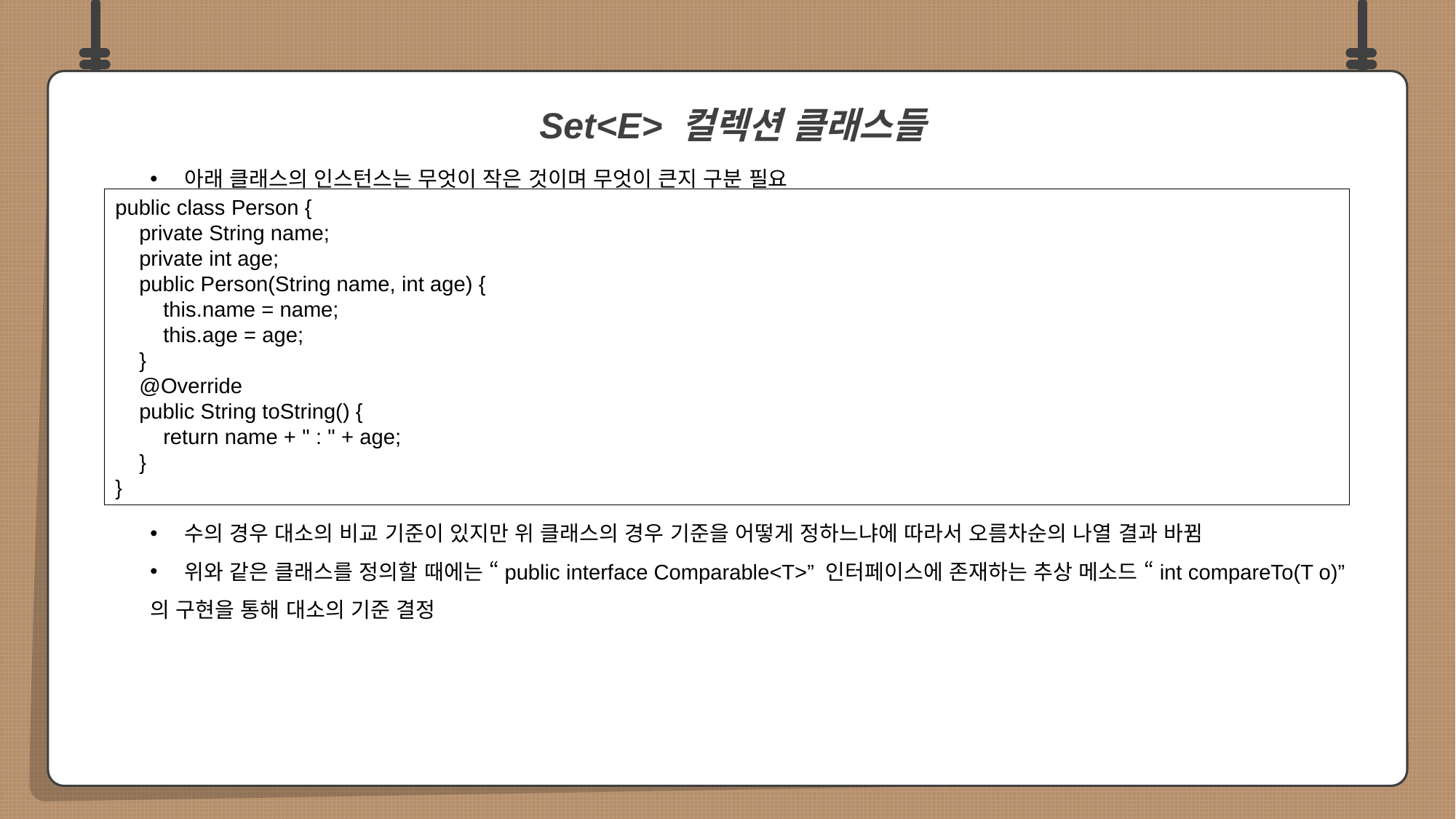

아래 클래스의 인스턴스는 무엇이 작은 것이며 무엇이 큰지 구분 필요

수의 경우 대소의 비교 기준이 있지만 위 클래스의 경우 기준을 어떻게 정하느냐에 따라서 오름차순의 나열 결과 바뀜
위와 같은 클래스를 정의할 때에는 “public interface Comparable<T>” 인터페이스에 존재하는 추상 메소드 “int compareTo(T o)”
의 구현을 통해 대소의 기준 결정
 Set<E> 컬렉션 클래스들

public class Person {
    private String name;
    private int age;
    public Person(String name, int age) {
        this.name = name;
        this.age = age;
    }
    @Override
    public String toString() {
        return name + " : " + age;
    }
}